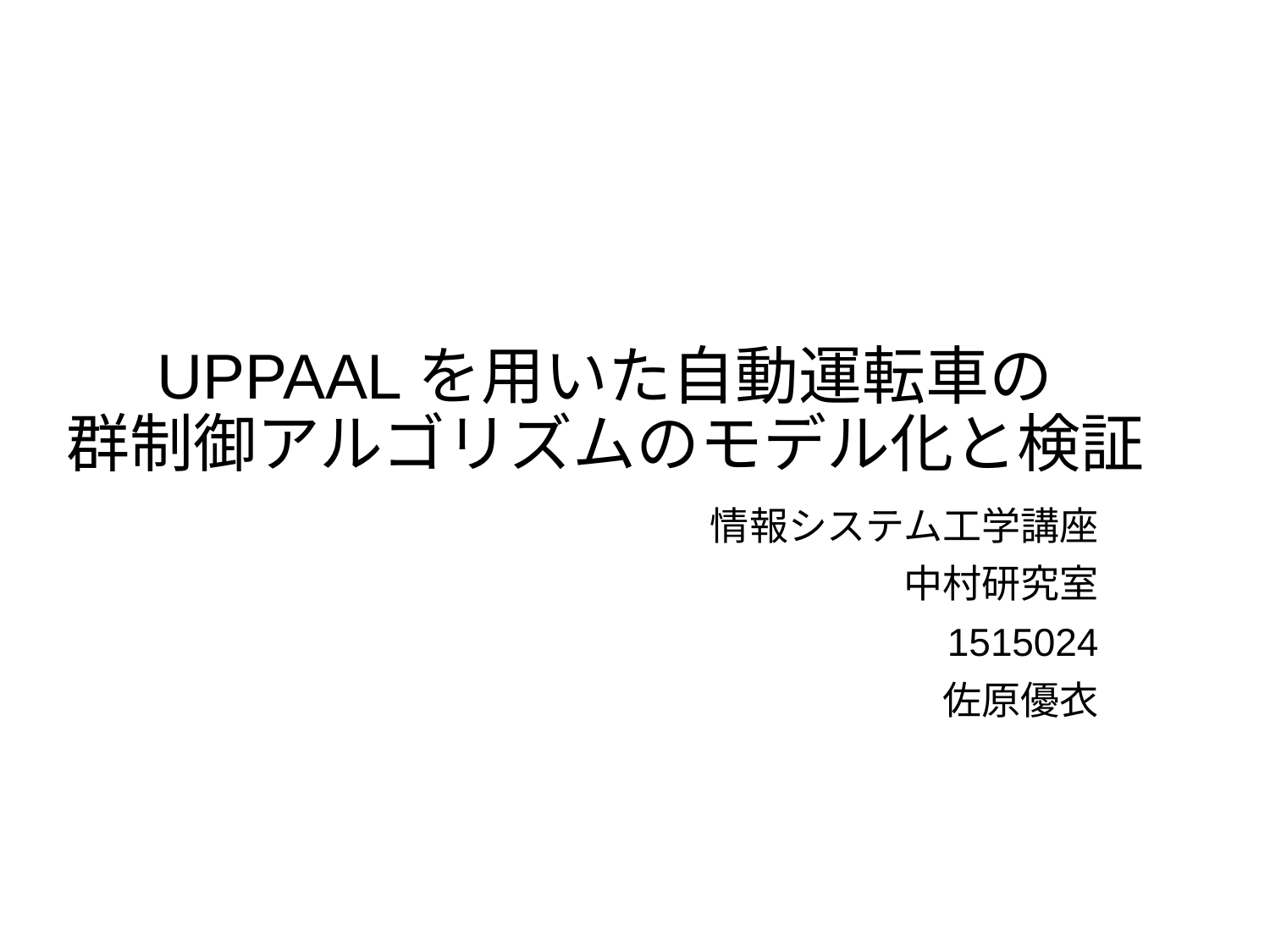

# UPPAALを用いた自動運転車の 群制御アルゴリズムのモデル化と検証
情報システム工学講座
中村研究室
1515024
佐原優衣